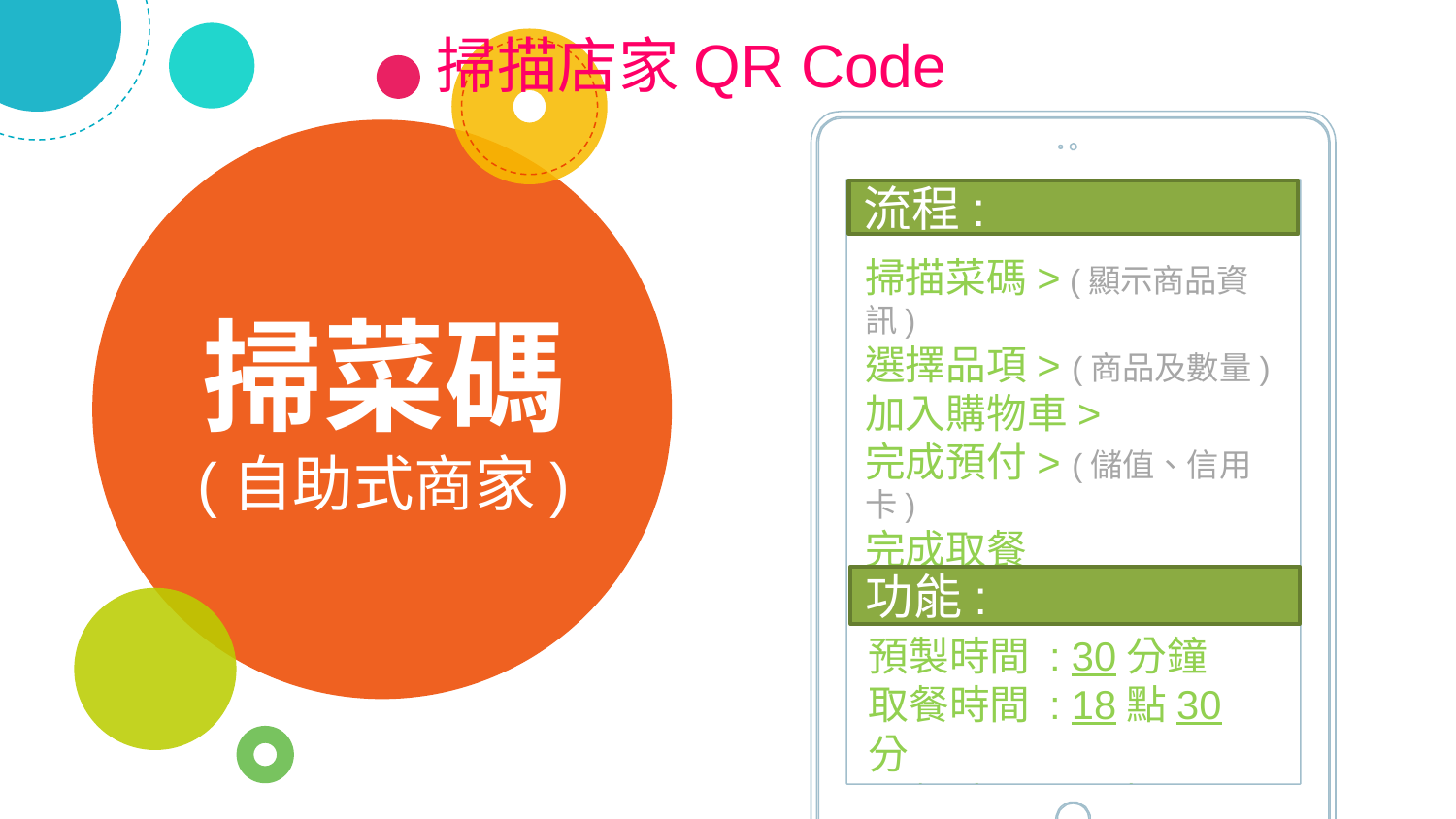

掃描店家QR Code

掃菜碼
(自助式商家)
流程:
掃描菜碼> (顯示商品資訊)
選擇品項> (商品及數量)
加入購物車>
完成預付> (儲值、信用卡)
完成取餐
(取餐時間，取餐號碼)

功能:
預製時間 : 30分鐘
取餐時間 : 18點30分
取餐號碼 : 7號